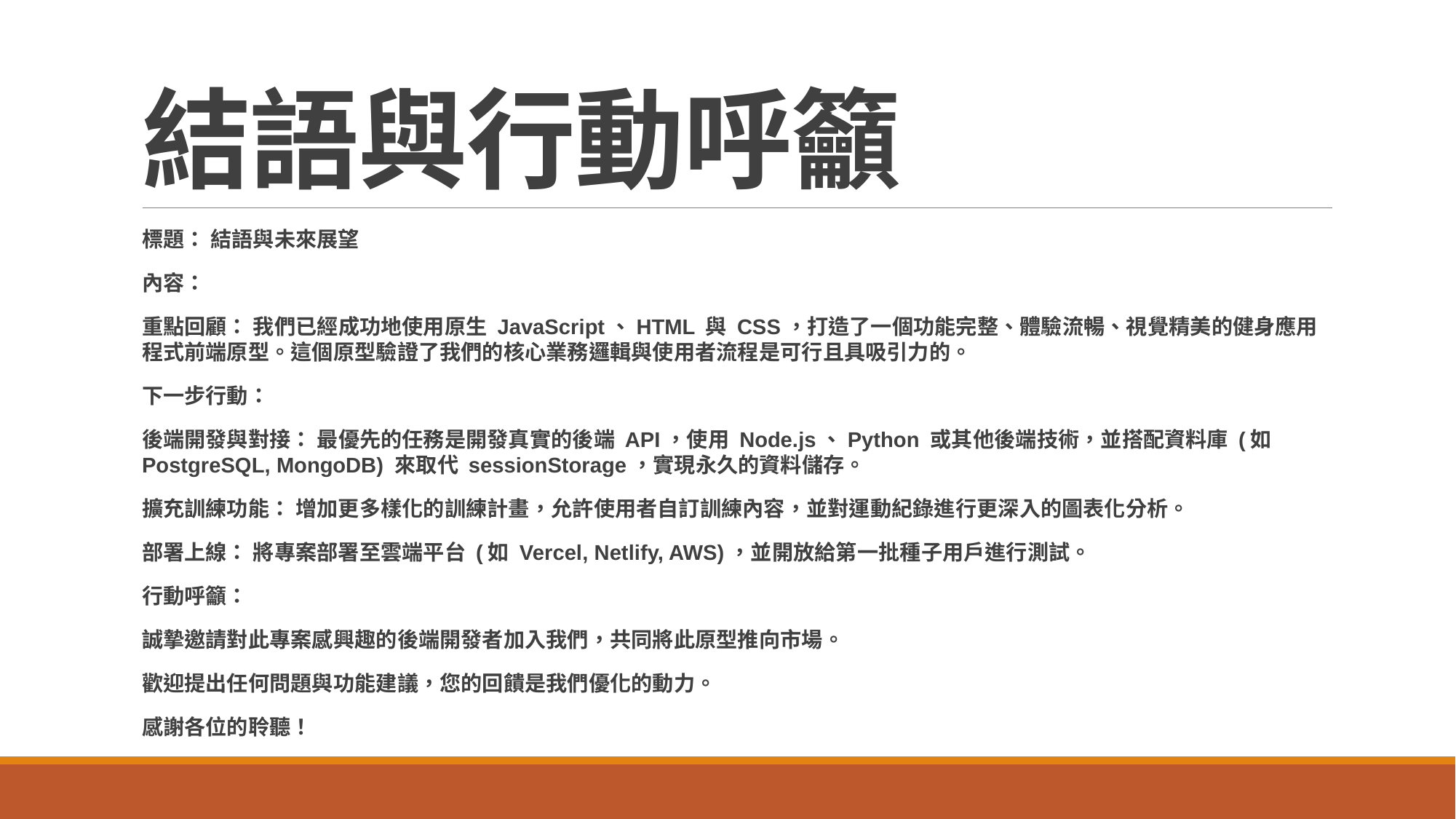

# 結語與行動呼籲
標題： 結語與未來展望
內容：
重點回顧： 我們已經成功地使用原生 JavaScript、HTML 與 CSS，打造了一個功能完整、體驗流暢、視覺精美的健身應用程式前端原型。這個原型驗證了我們的核心業務邏輯與使用者流程是可行且具吸引力的。
下一步行動：
後端開發與對接： 最優先的任務是開發真實的後端 API，使用 Node.js、Python 或其他後端技術，並搭配資料庫 (如 PostgreSQL, MongoDB) 來取代 sessionStorage，實現永久的資料儲存。
擴充訓練功能： 增加更多樣化的訓練計畫，允許使用者自訂訓練內容，並對運動紀錄進行更深入的圖表化分析。
部署上線： 將專案部署至雲端平台 (如 Vercel, Netlify, AWS)，並開放給第一批種子用戶進行測試。
行動呼籲：
誠摯邀請對此專案感興趣的後端開發者加入我們，共同將此原型推向市場。
歡迎提出任何問題與功能建議，您的回饋是我們優化的動力。
感謝各位的聆聽！